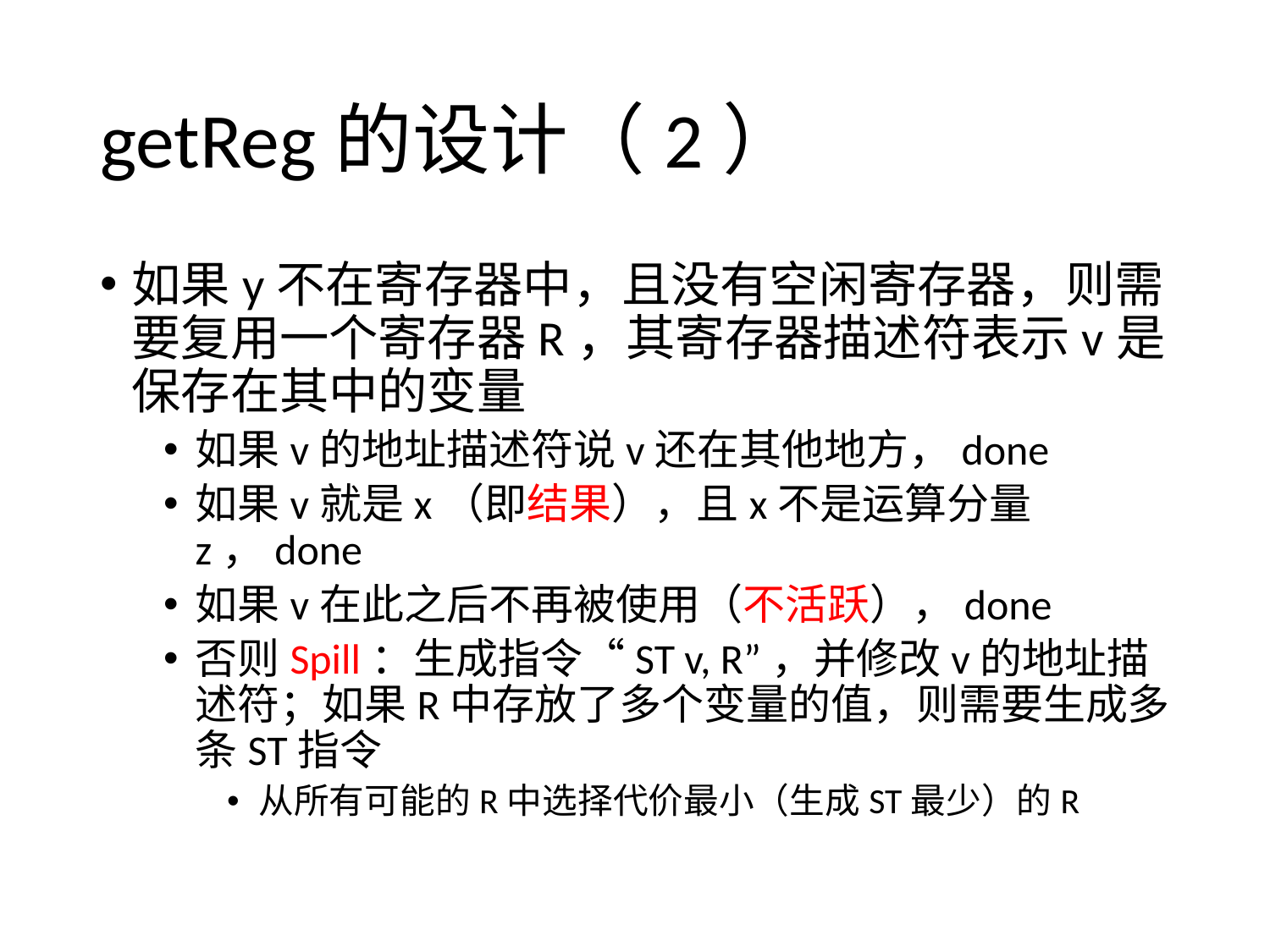

# getReg的设计（2）
如果y不在寄存器中，且没有空闲寄存器，则需要复用一个寄存器R，其寄存器描述符表示v是保存在其中的变量
如果v的地址描述符说v还在其他地方，done
如果v就是x（即结果），且x不是运算分量z，done
如果v在此之后不再被使用（不活跃），done
否则Spill：生成指令“ST v, R”，并修改v的地址描述符；如果R中存放了多个变量的值，则需要生成多条ST指令
从所有可能的R中选择代价最小（生成ST最少）的R